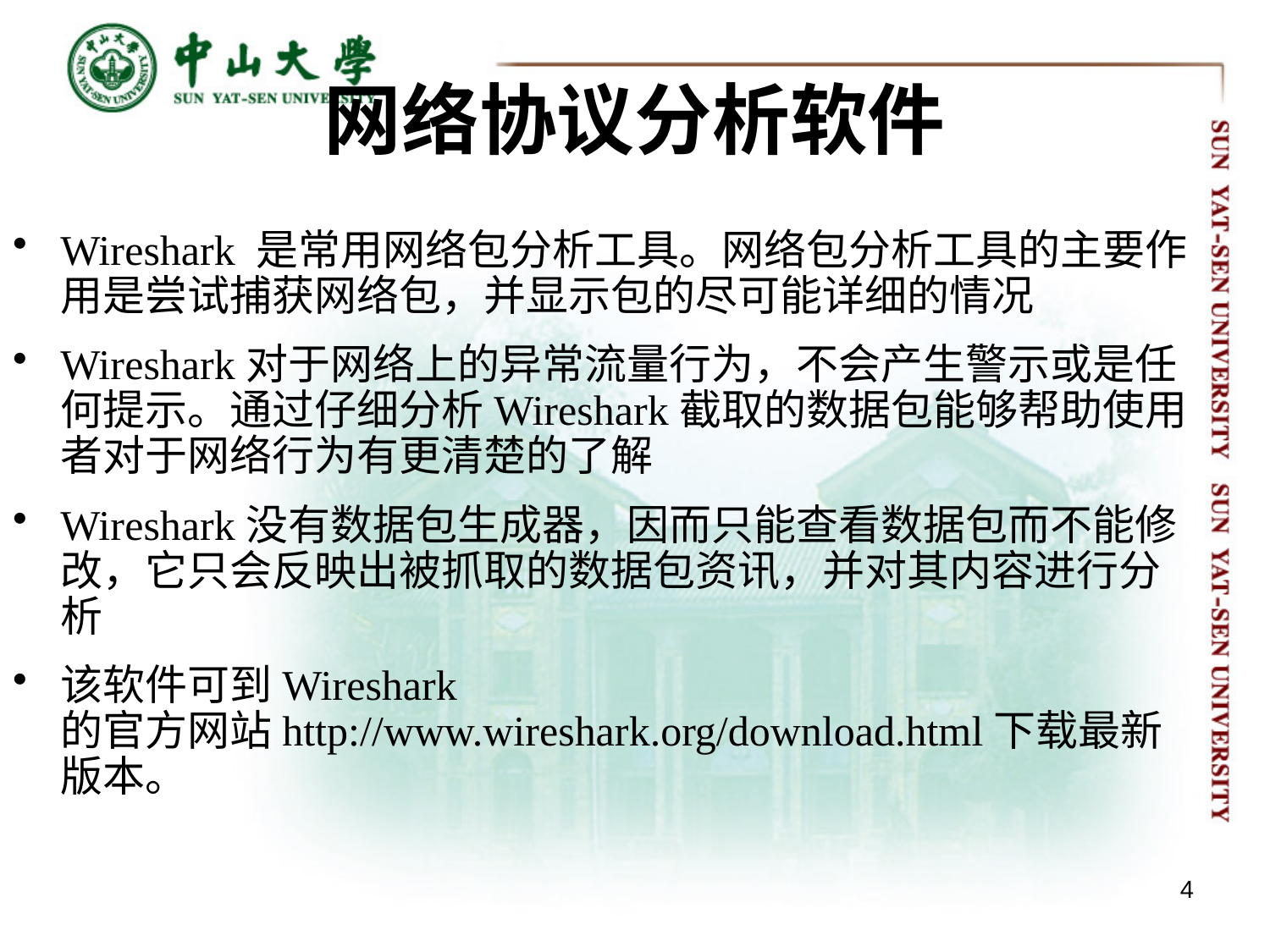

# 网络协议分析软件
Wireshark 是常用网络包分析工具。网络包分析工具的主要作用是尝试捕获网络包，并显示包的尽可能详细的情况
Wireshark对于网络上的异常流量行为，不会产生警示或是任何提示。通过仔细分析Wireshark截取的数据包能够帮助使用者对于网络行为有更清楚的了解
Wireshark没有数据包生成器，因而只能查看数据包而不能修改，它只会反映出被抓取的数据包资讯，并对其内容进行分析
该软件可到Wireshark 的官方网站http://www.wireshark.org/download.html下载最新版本。
4